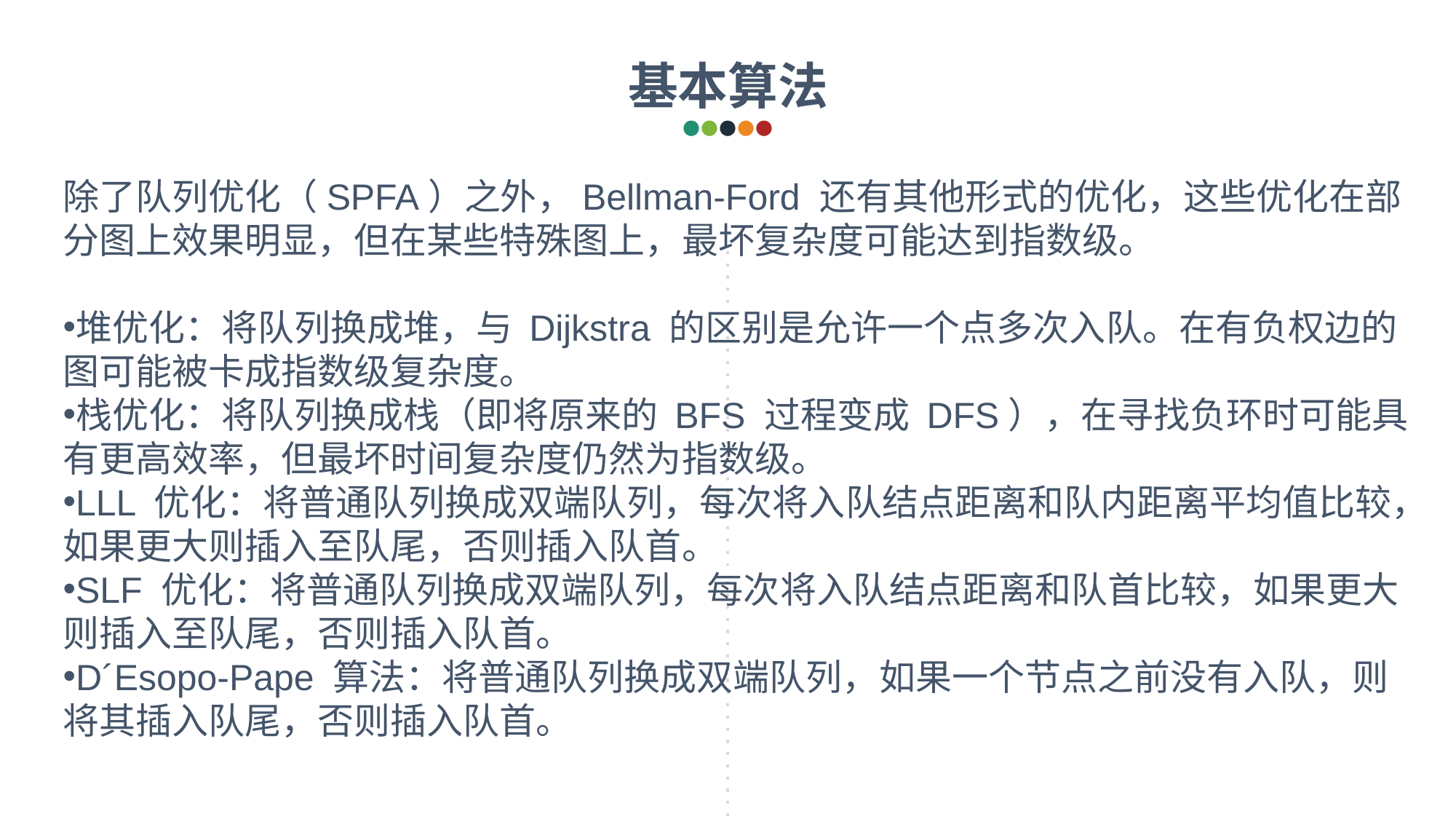

基本算法

除了队列优化（SPFA）之外，Bellman-Ford 还有其他形式的优化，这些优化在部分图上效果明显，但在某些特殊图上，最坏复杂度可能达到指数级。

堆优化：将队列换成堆，与 Dijkstra 的区别是允许一个点多次入队。在有负权边的图可能被卡成指数级复杂度。
栈优化：将队列换成栈（即将原来的 BFS 过程变成 DFS），在寻找负环时可能具有更高效率，但最坏时间复杂度仍然为指数级。
LLL 优化：将普通队列换成双端队列，每次将入队结点距离和队内距离平均值比较，如果更大则插入至队尾，否则插入队首。
SLF 优化：将普通队列换成双端队列，每次将入队结点距离和队首比较，如果更大则插入至队尾，否则插入队首。
D´Esopo-Pape 算法：将普通队列换成双端队列，如果一个节点之前没有入队，则将其插入队尾，否则插入队首。